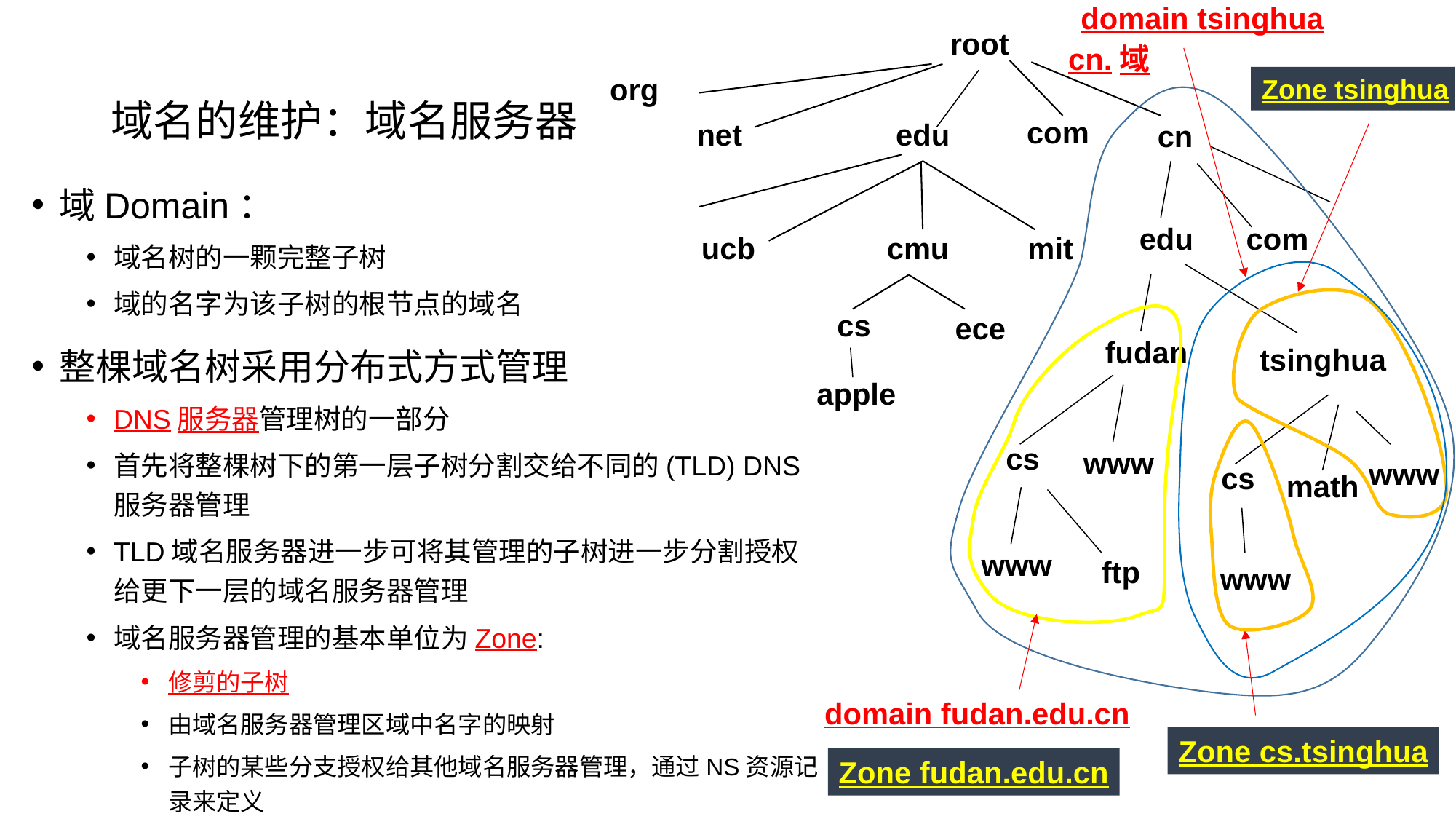

domain tsinghua
root
org

com
net
edu
cn

edu
com
ucb
cmu
mit

cs
ece

apple
cn.域
# 域名的维护：域名服务器
Zone tsinghua

域Domain：
域名树的一颗完整子树
域的名字为该子树的根节点的域名
整棵域名树采用分布式方式管理
DNS服务器管理树的一部分
首先将整棵树下的第一层子树分割交给不同的(TLD) DNS服务器管理
TLD域名服务器进一步可将其管理的子树进一步分割授权给更下一层的域名服务器管理
域名服务器管理的基本单位为Zone:
修剪的子树
由域名服务器管理区域中名字的映射
子树的某些分支授权给其他域名服务器管理，通过NS资源记录来定义

fudan
tsinghua

cs
www
www
cs
math

www
ftp
www
domain fudan.edu.cn
Zone cs.tsinghua
Zone fudan.edu.cn